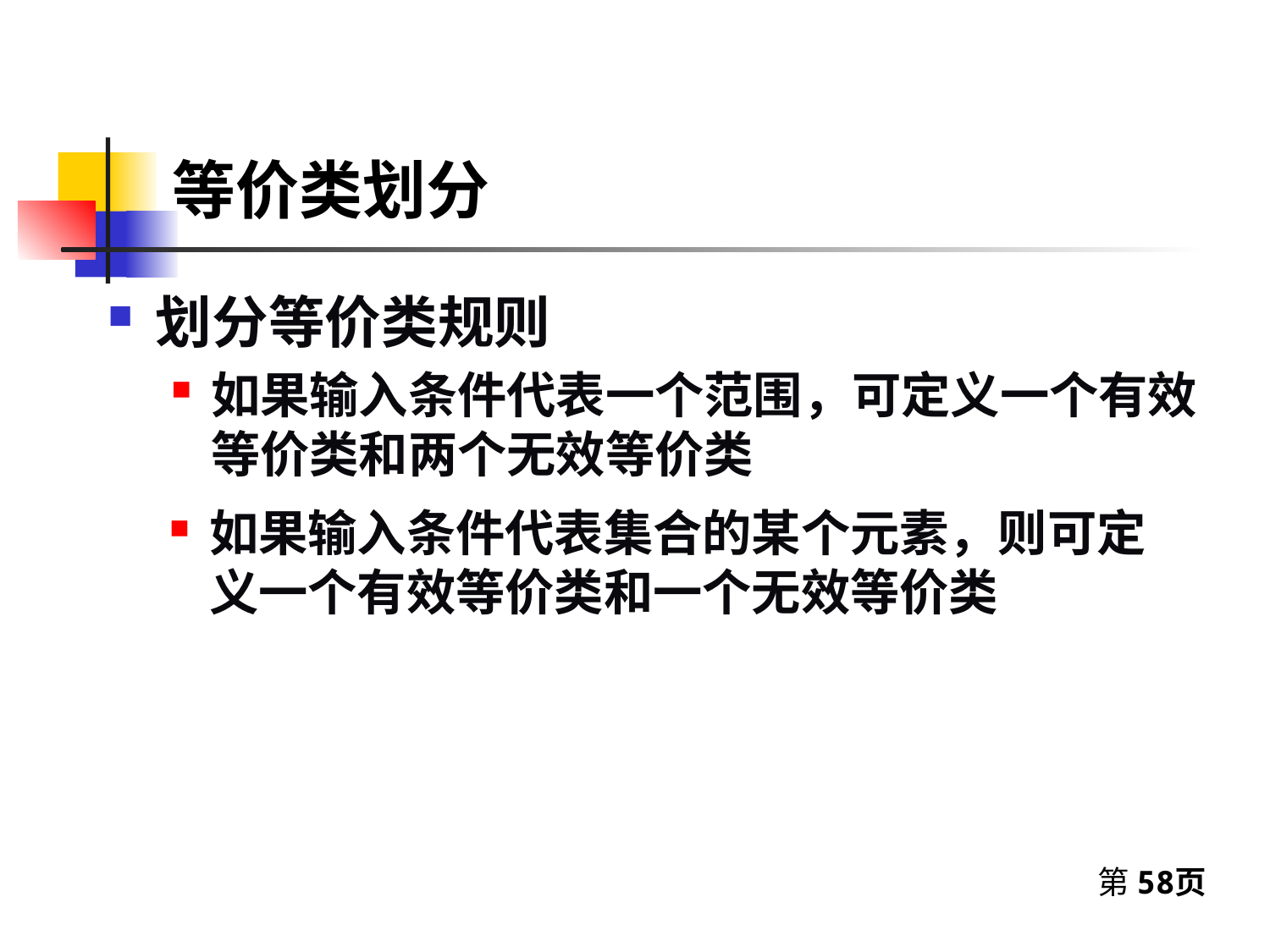

# 等价类划分
划分等价类规则
如果输入条件代表一个范围，可定义一个有效等价类和两个无效等价类

如果输入条件代表集合的某个元素，则可定义一个有效等价类和一个无效等价类